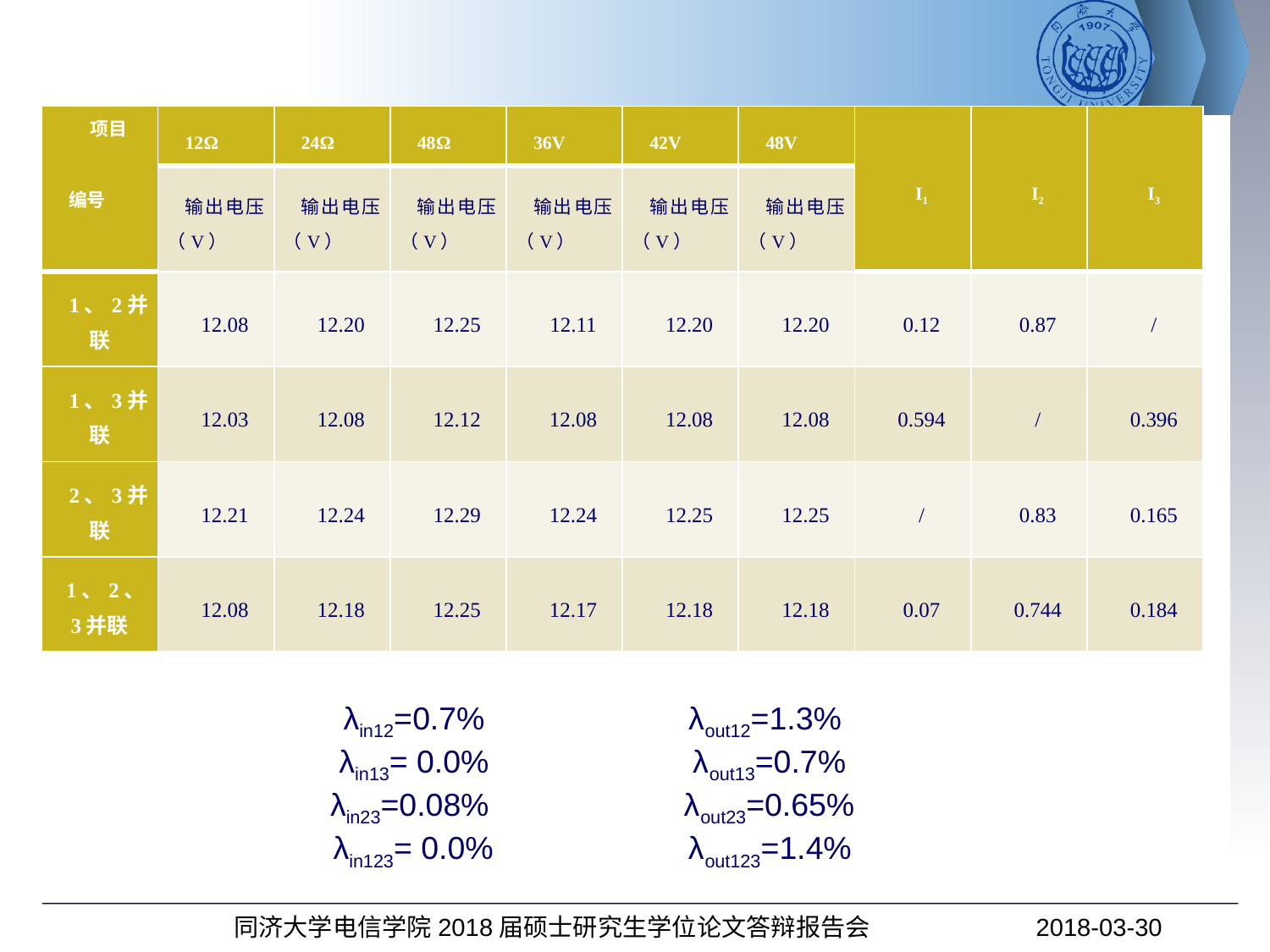

| 项目   编号 | 12Ω | 24Ω | 48Ω | 36V | 42V | 48V | I1 | I2 | I3 |
| --- | --- | --- | --- | --- | --- | --- | --- | --- | --- |
|  | 输出电压（V） | 输出电压（V） | 输出电压（V） | 输出电压（V） | 输出电压（V） | 输出电压（V） |  |  |  |
| 1、2并联 | 12.08 | 12.20 | 12.25 | 12.11 | 12.20 | 12.20 | 0.12 | 0.87 | / |
| 1、3并联 | 12.03 | 12.08 | 12.12 | 12.08 | 12.08 | 12.08 | 0.594 | / | 0.396 |
| 2、3并联 | 12.21 | 12.24 | 12.29 | 12.24 | 12.25 | 12.25 | / | 0.83 | 0.165 |
| 1、2、3并联 | 12.08 | 12.18 | 12.25 | 12.17 | 12.18 | 12.18 | 0.07 | 0.744 | 0.184 |
λin12=0.7%                       λout12=1.3%
λin13= 0.0%                       λout13=0.7%
λin23=0.08%                      λout23=0.65%
λin123= 0.0%                      λout123=1.4%